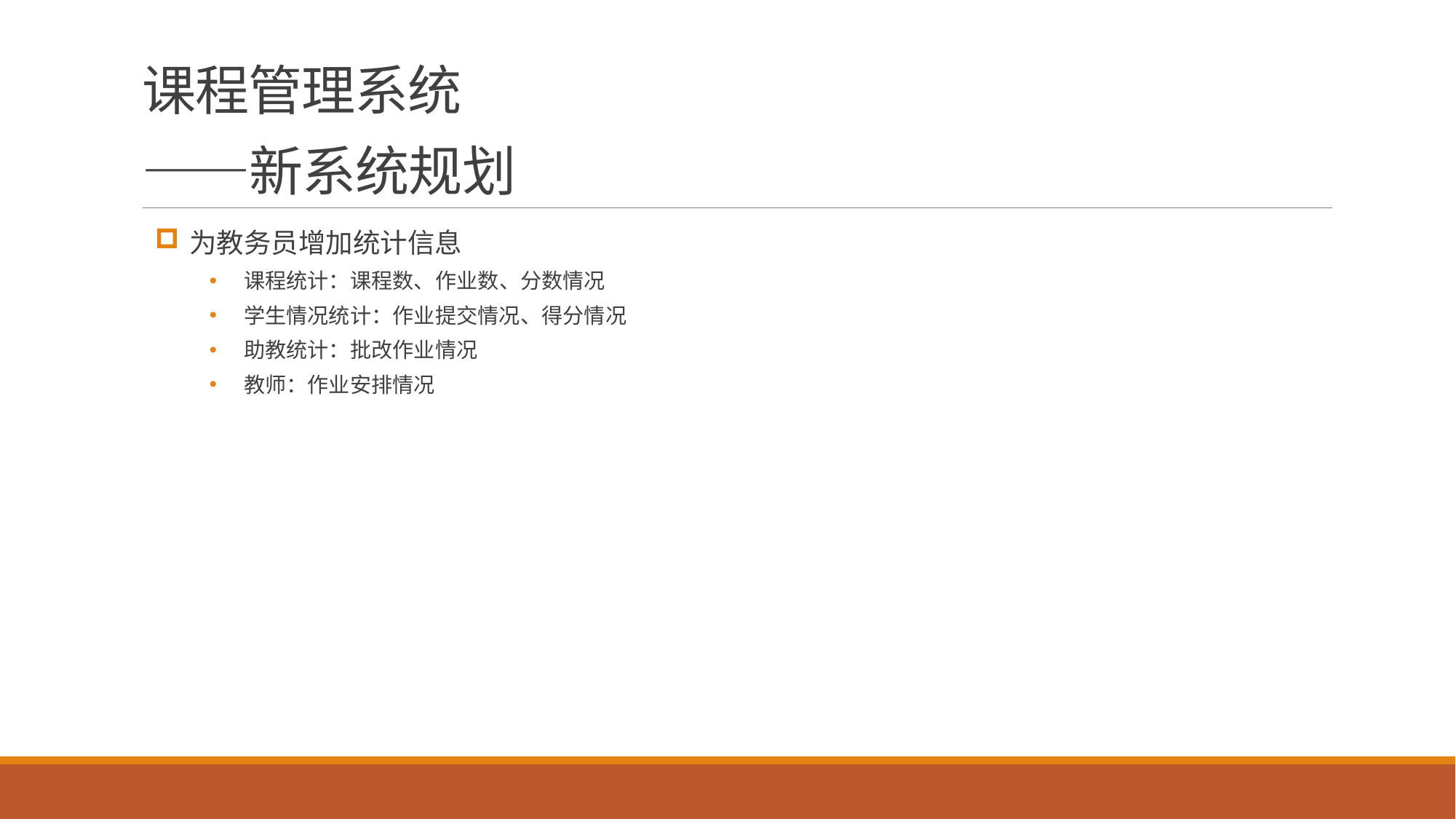

# 课程管理系统 ——新系统规划
为教务员增加统计信息
课程统计：课程数、作业数、分数情况
学生情况统计：作业提交情况、得分情况
助教统计：批改作业情况
教师：作业安排情况